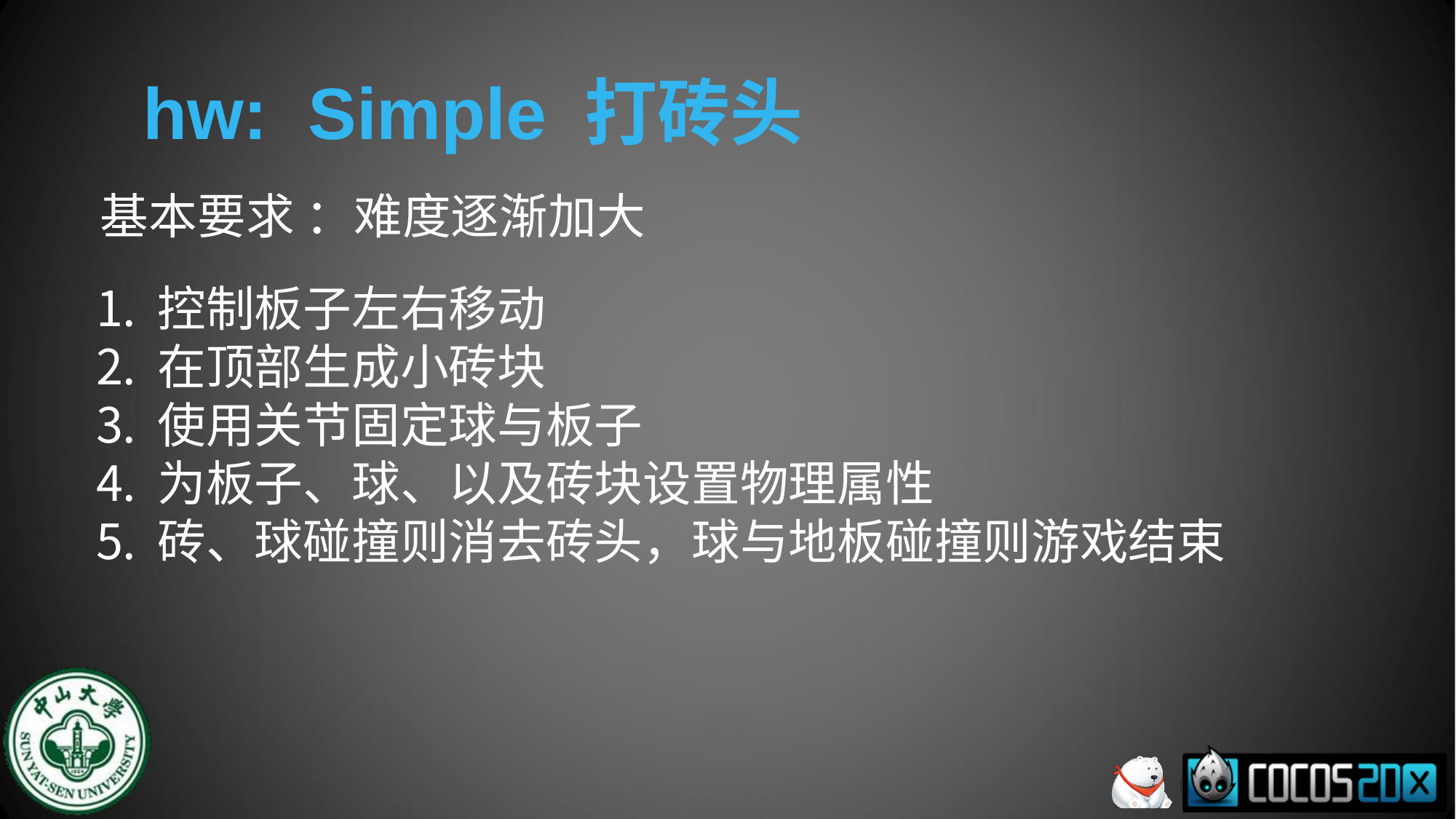

# hw:  Simple 打砖头
基本要求 ：难度逐渐加大
控制板子左右移动
在顶部生成小砖块
使用关节固定球与板子
为板子、球、以及砖块设置物理属性
砖、球碰撞则消去砖头，球与地板碰撞则游戏结束